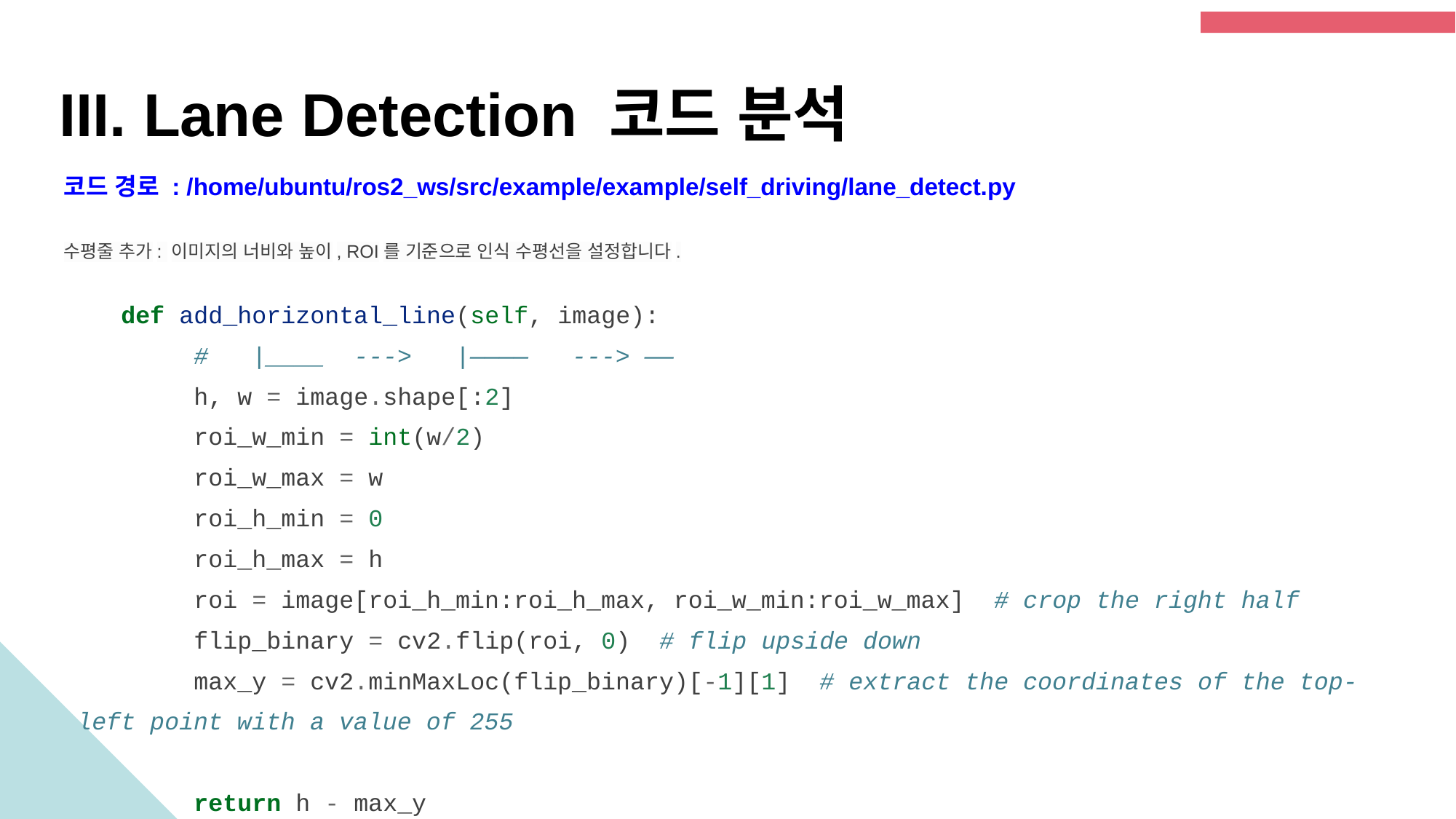

III. Lane Detection 코드 분석
코드 경로 : /home/ubuntu/ros2_ws/src/example/example/self_driving/lane_detect.py
수평줄 추가: 이미지의 너비와 높이, ROI를 기준으로 인식 수평선을 설정합니다.
   def add_horizontal_line(self, image):
        #   |____  --->   |————   ---> ——
        h, w = image.shape[:2]
        roi_w_min = int(w/2)
        roi_w_max = w
        roi_h_min = 0
        roi_h_max = h
        roi = image[roi_h_min:roi_h_max, roi_w_min:roi_w_max]  # crop the right half
        flip_binary = cv2.flip(roi, 0)  # flip upside down
        max_y = cv2.minMaxLoc(flip_binary)[-1][1]  # extract the coordinates of the top-left point with a value of 255

        return h - max_y